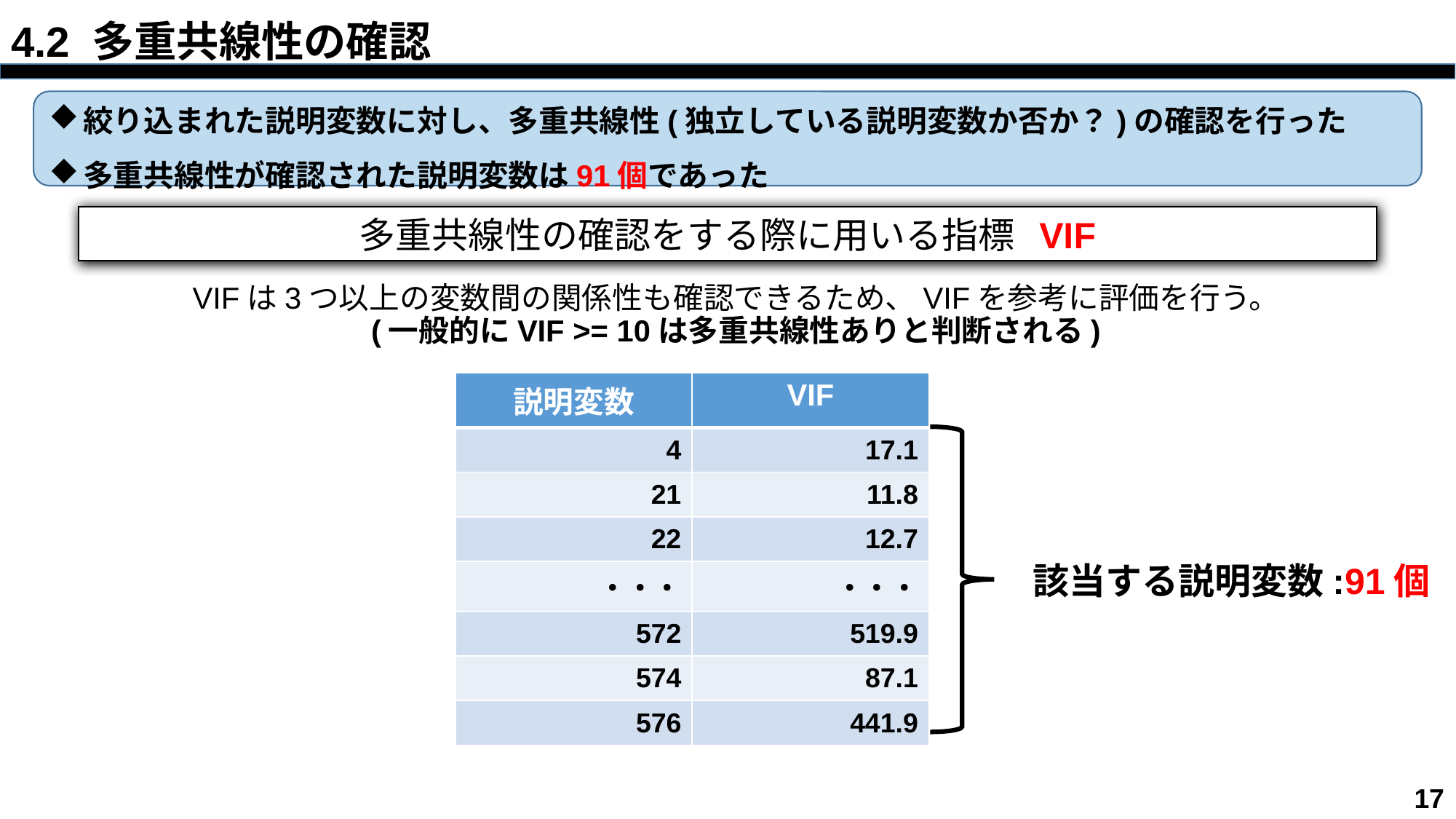

# 4.2 多重共線性の確認
絞り込まれた説明変数に対し、多重共線性(独立している説明変数か否か？)の確認を行った
多重共線性が確認された説明変数は91個であった
多重共線性の確認をする際に用いる指標  VIF
VIFは3つ以上の変数間の関係性も確認できるため、VIFを参考に評価を行う。
(一般的にVIF >= 10は多重共線性ありと判断される)
| 説明変数 | VIF |
| --- | --- |
| 4 | 17.1 |
| 21 | 11.8 |
| 22 | 12.7 |
| ・・・ | ・・・ |
| 572 | 519.9 |
| 574 | 87.1 |
| 576 | 441.9 |

該当する説明変数:91個
17